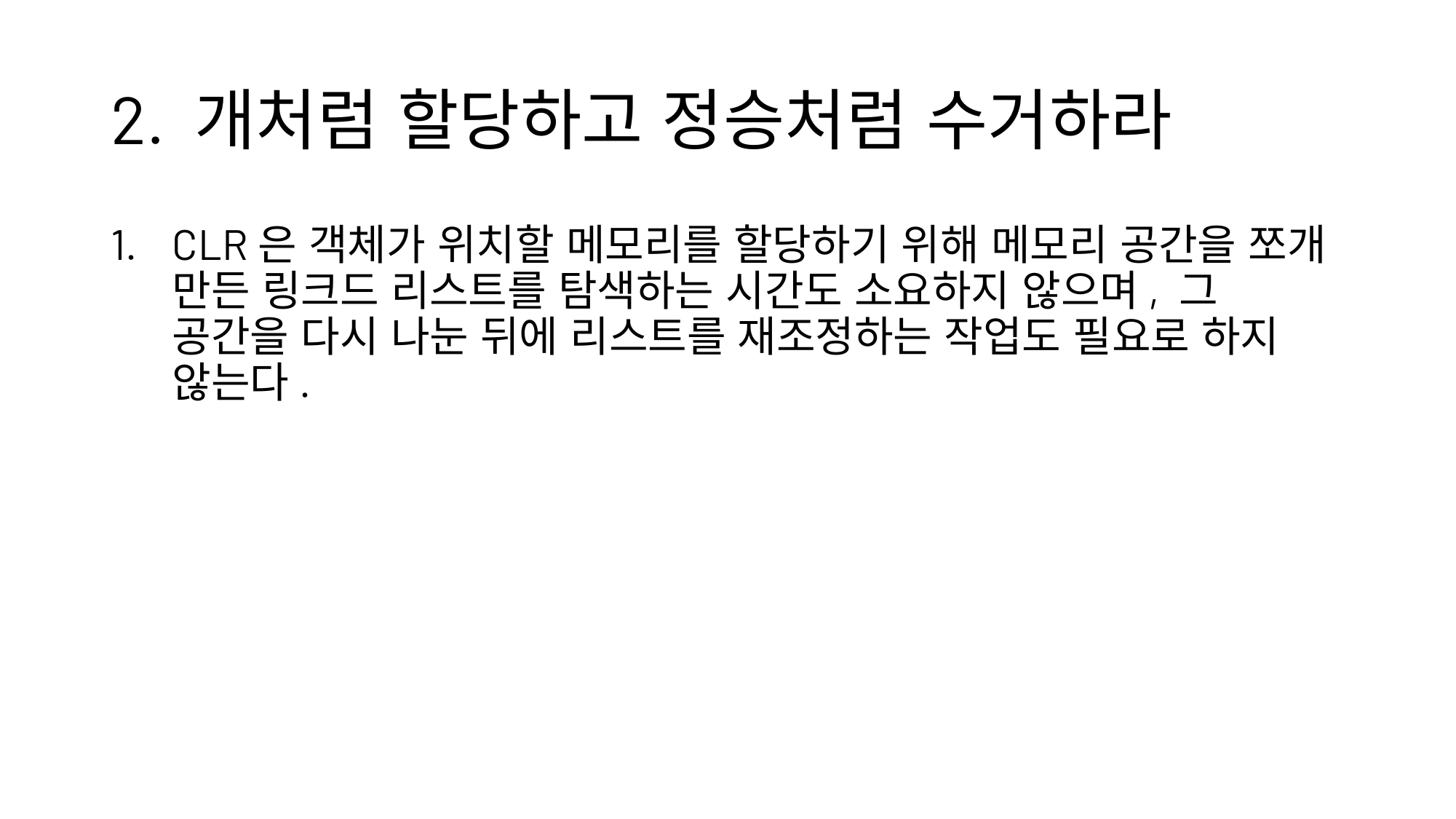

# 2. 개처럼 할당하고 정승처럼 수거하라
CLR은 객체가 위치할 메모리를 할당하기 위해 메모리 공간을 쪼개 만든 링크드 리스트를 탐색하는 시간도 소요하지 않으며, 그 공간을 다시 나눈 뒤에 리스트를 재조정하는 작업도 필요로 하지 않는다.